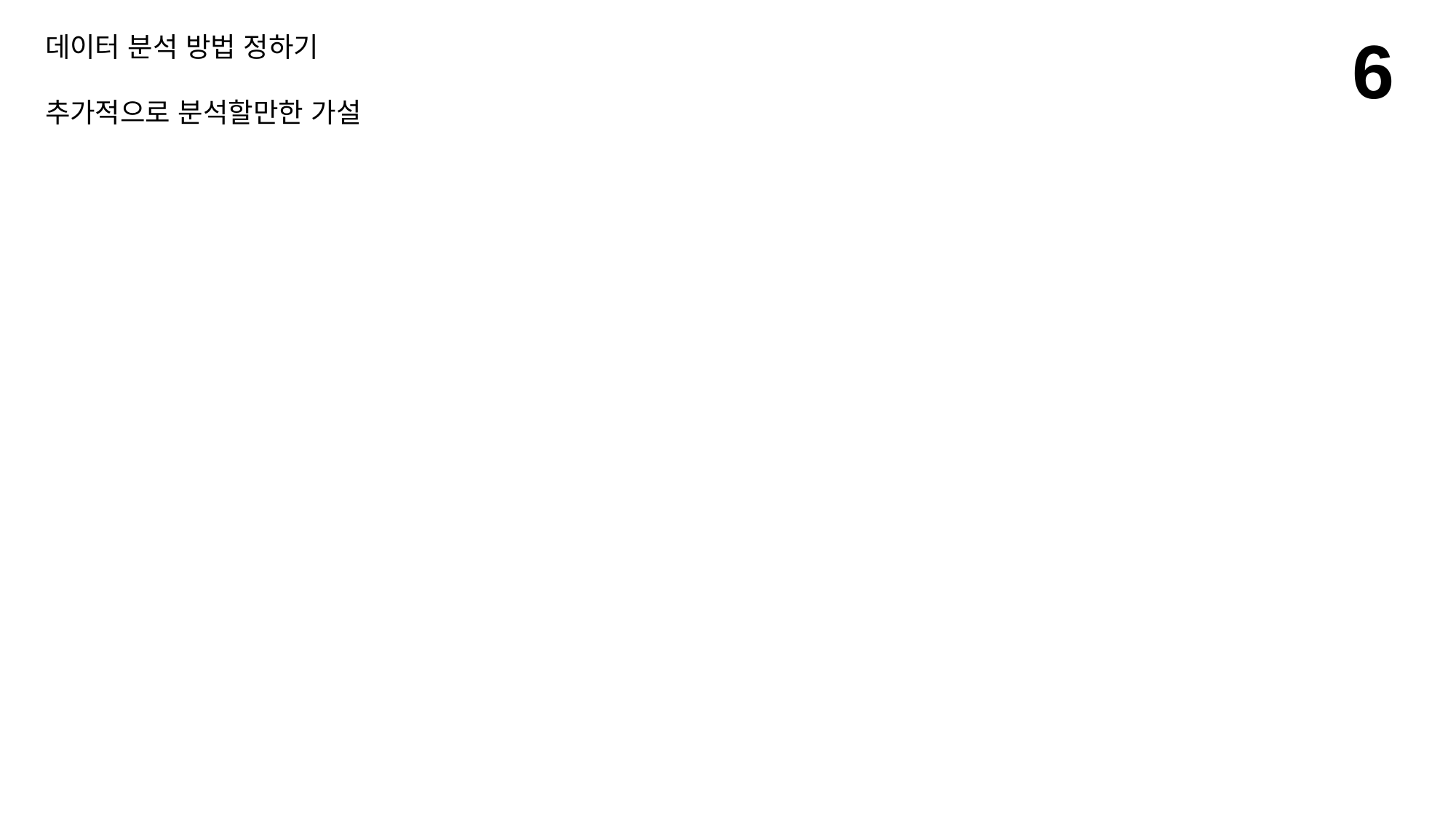

6
데이터 분석 방법 정하기

추가적으로 분석할만한 가설